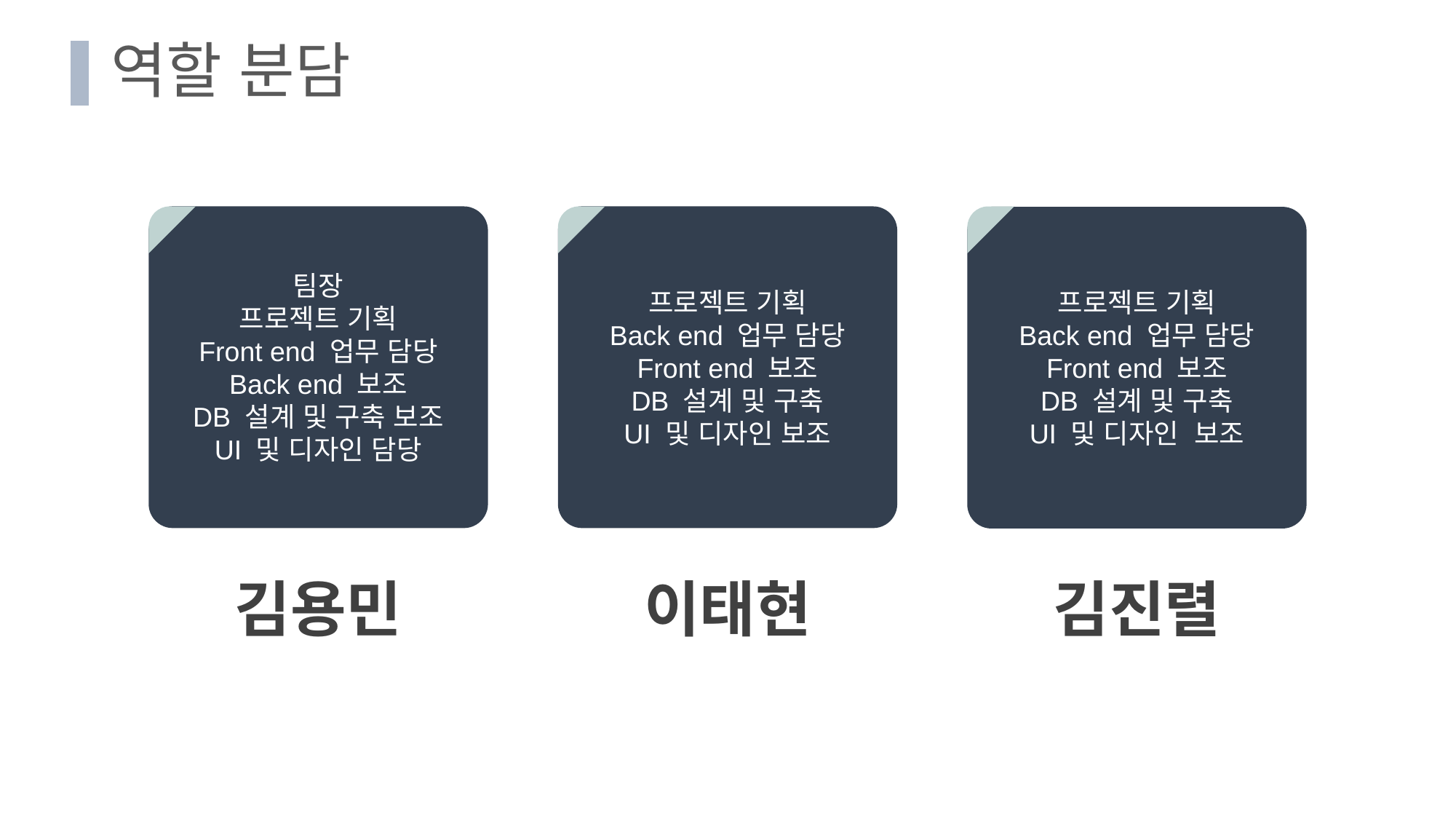

# 역할 분담

팀장
프로젝트 기획
Front end 업무 담당
Back end 보조
DB 설계 및 구축 보조
UI 및 디자인 담당

프로젝트 기획
Back end 업무 담당
Front end 보조
DB 설계 및 구축
UI 및 디자인 보조

프로젝트 기획
Back end 업무 담당
Front end 보조
DB 설계 및 구축
UI 및 디자인  보조
김용민
이태현
김진렬